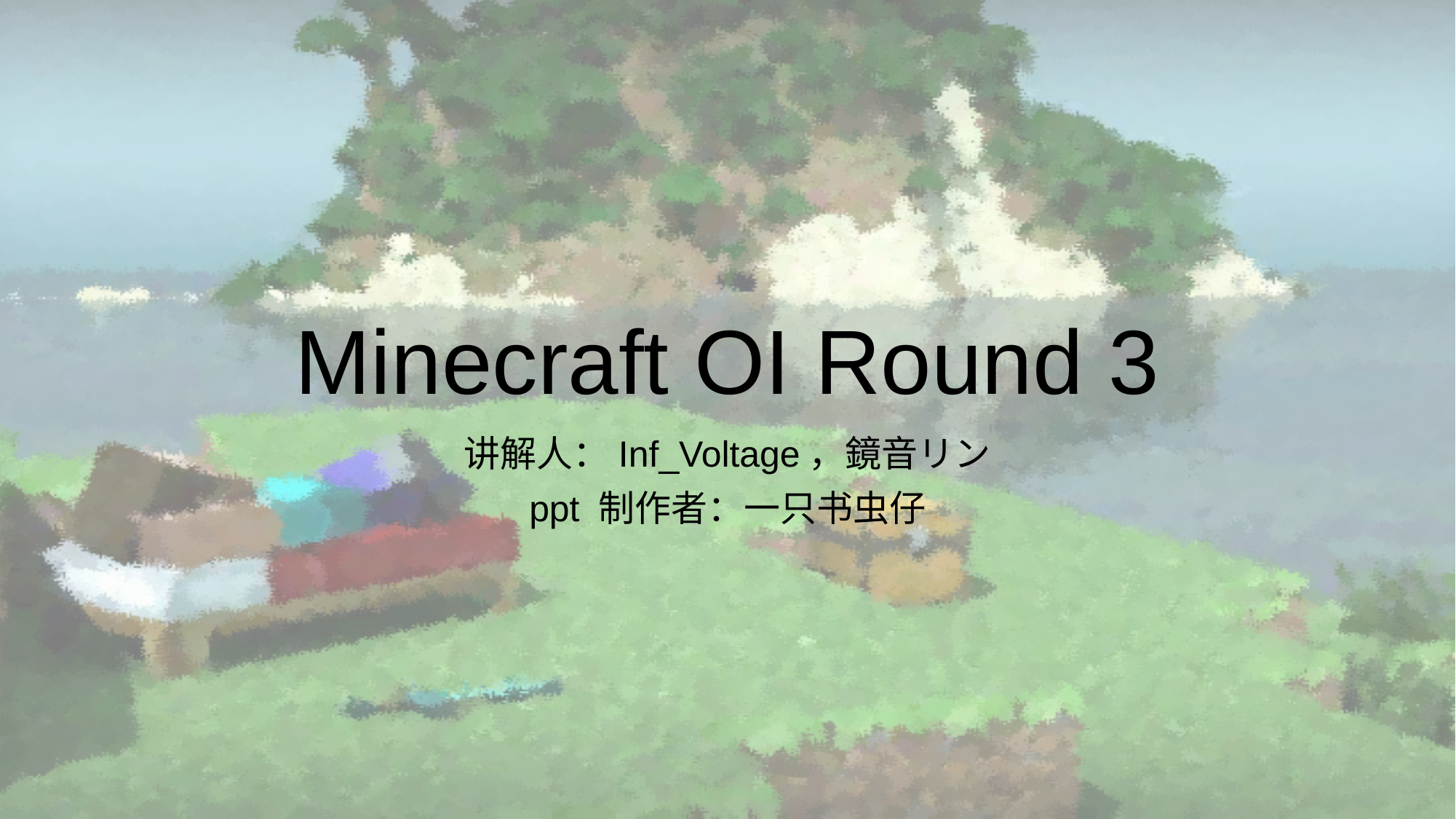

# Minecraft OI Round 3
讲解人：Inf_Voltage，鏡音リン
ppt 制作者：一只书虫仔